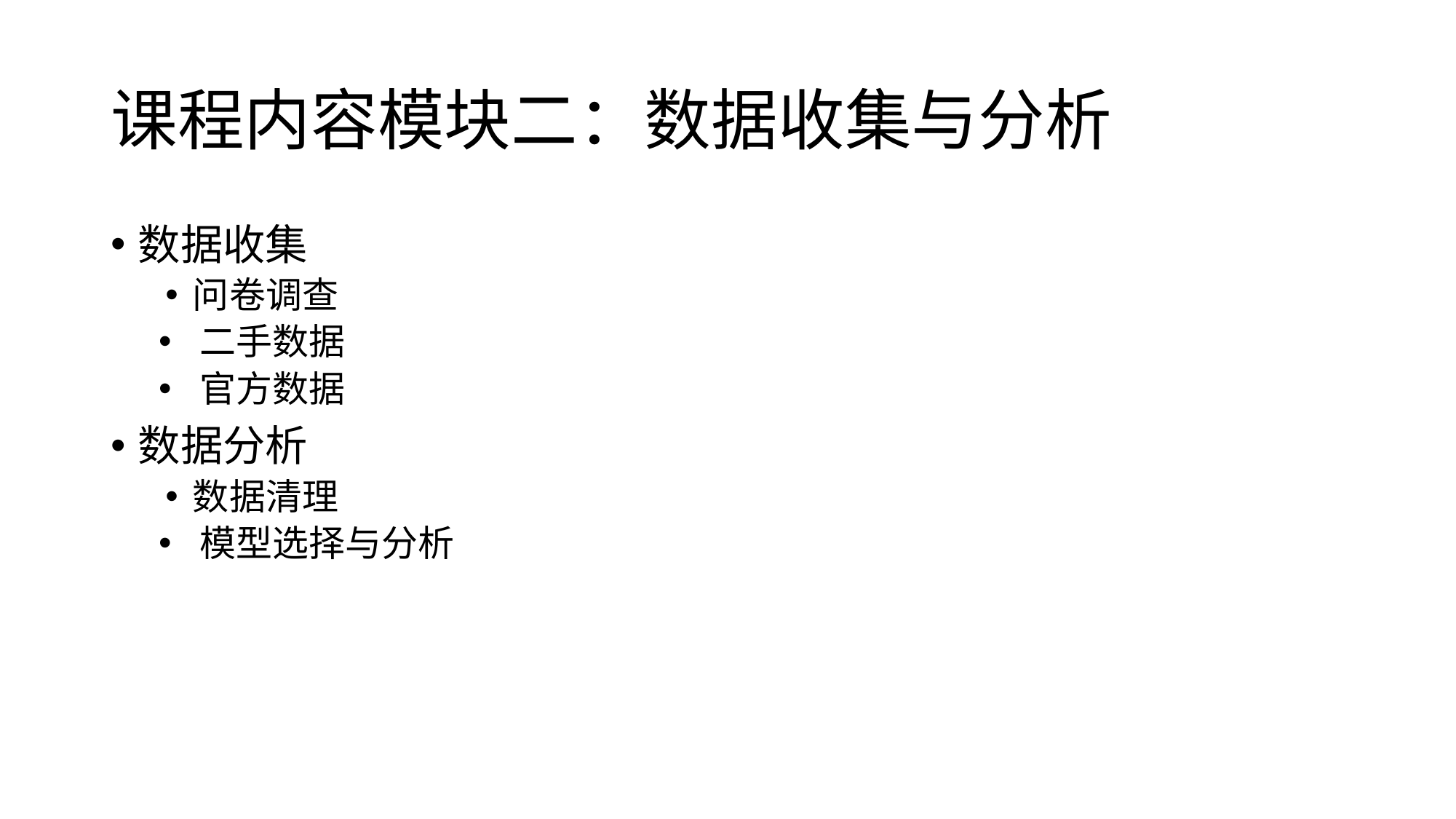

# 课程内容模块二：数据收集与分析
数据收集
问卷调查
二手数据
官方数据
数据分析
数据清理
模型选择与分析